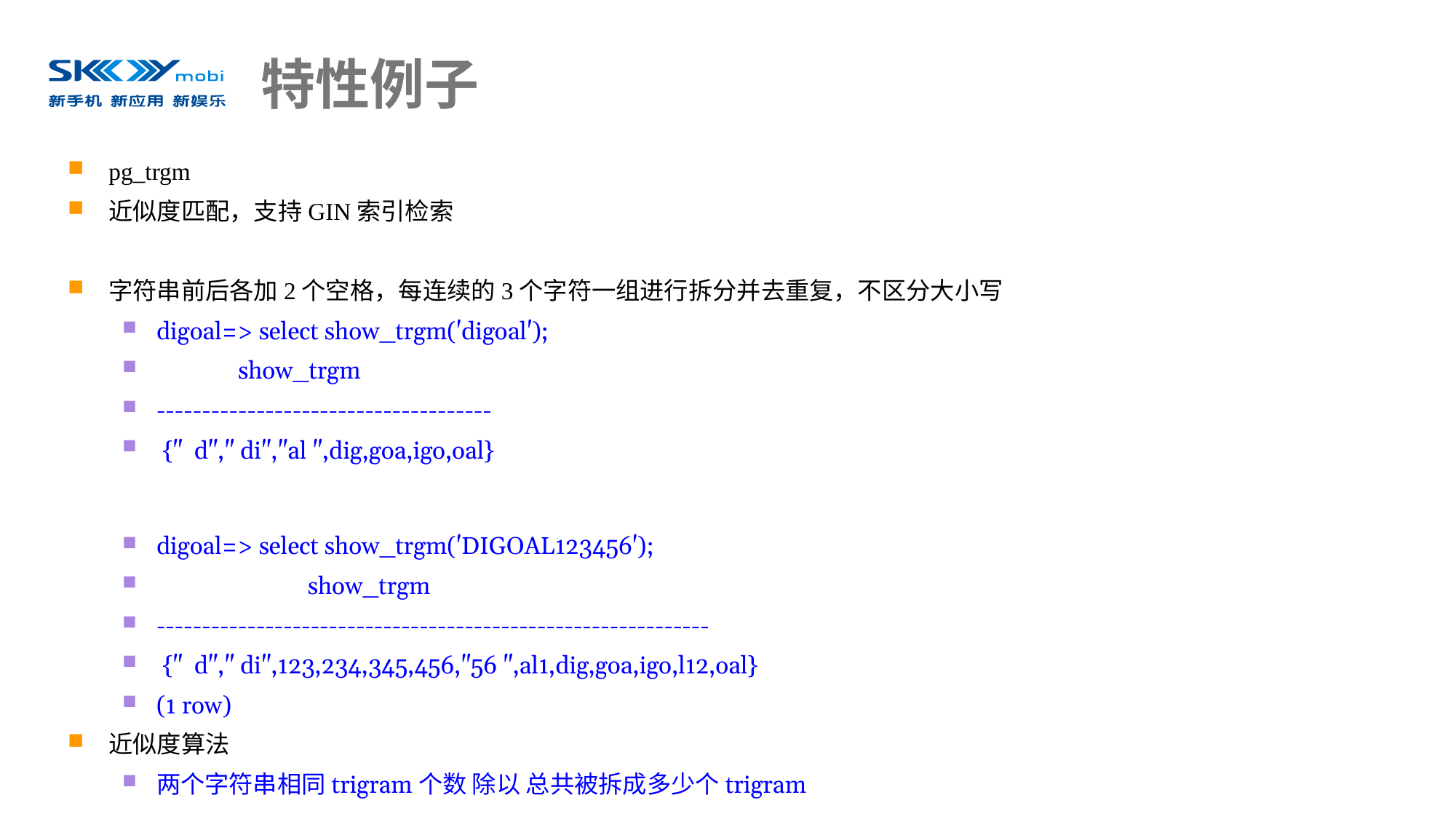

# 特性例子
pg_trgm
近似度匹配，支持GIN索引检索

字符串前后各加2个空格，每连续的3个字符一组进行拆分并去重复，不区分大小写
digoal=> select show_trgm('digoal');
              show_trgm
-------------------------------------
 {"  d"," di","al ",dig,goa,igo,oal}

digoal=> select show_trgm('DIGOAL123456');
                          show_trgm
-------------------------------------------------------------
 {"  d"," di",123,234,345,456,"56 ",al1,dig,goa,igo,l12,oal}
(1 row)
近似度算法
两个字符串相同trigram个数 除以 总共被拆成多少个trigram